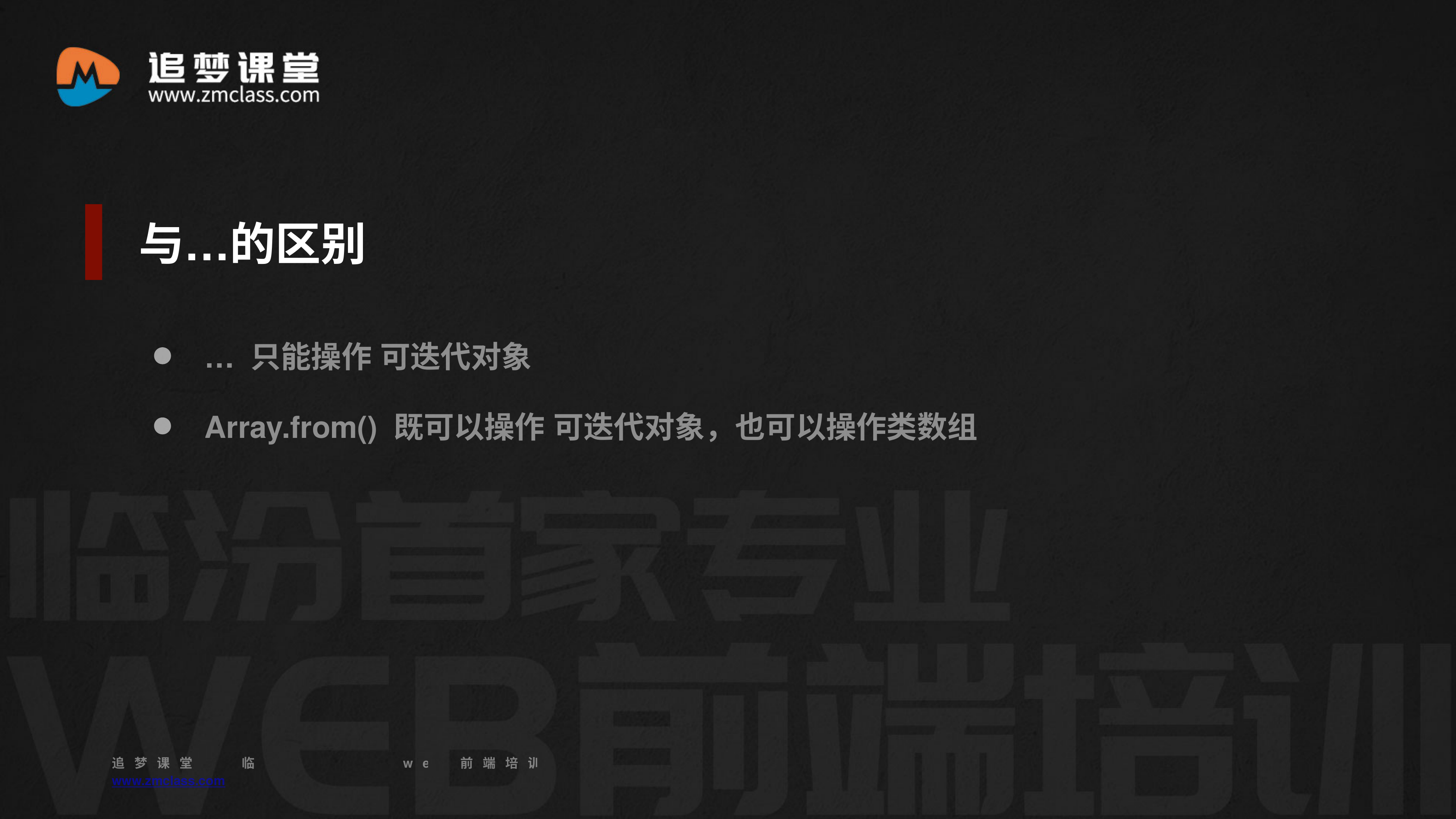

与…的区别
… 只能操作 可迭代对象

Array.from() 既可以操作 可迭代对象，也可以操作类数组

追梦课堂   临汾首家专业的web前端培训机构                                                          www.zmclass.com
10